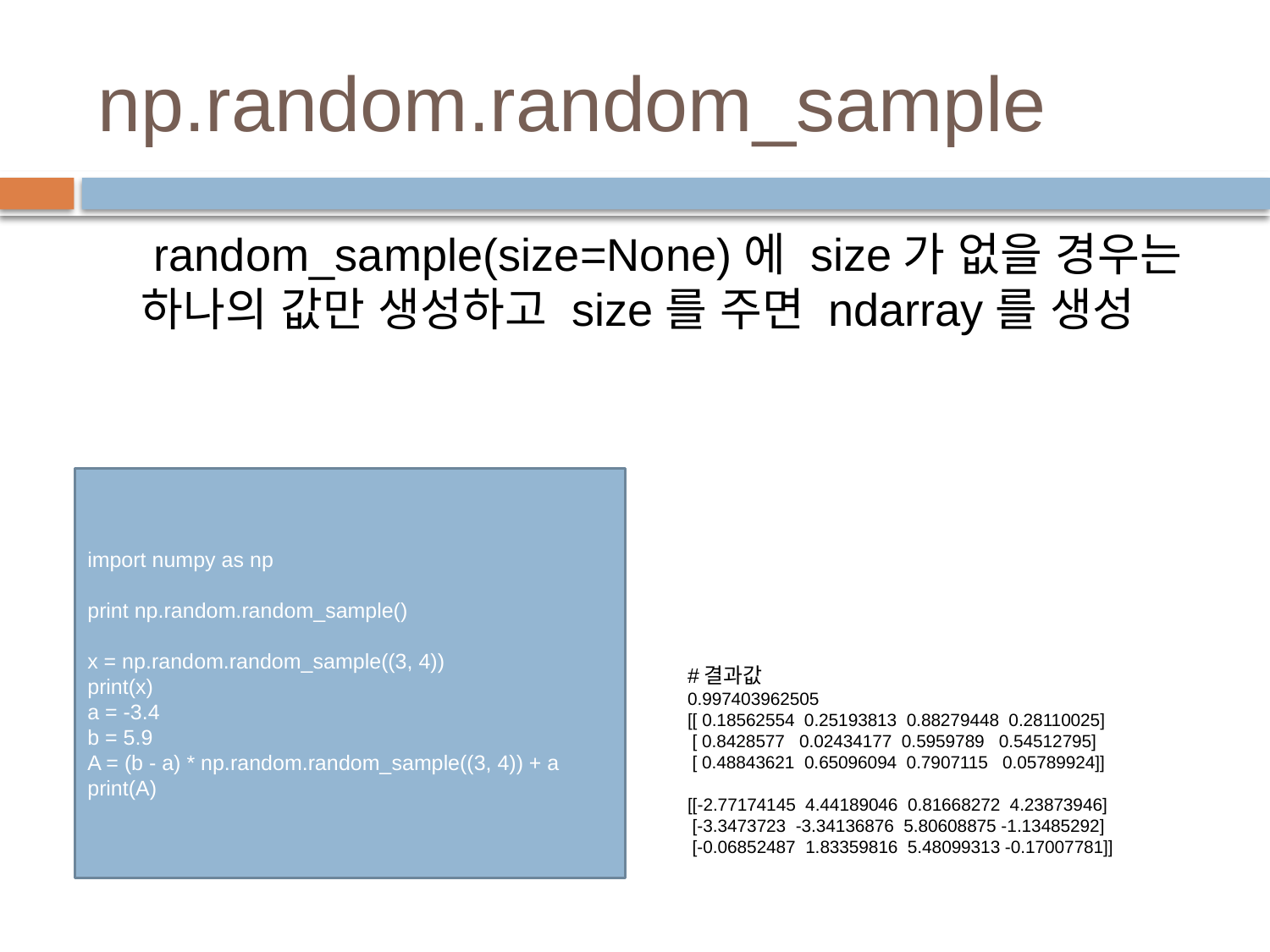

# np.random.random_sample
 random_sample(size=None)에 size가 없을 경우는 하나의 값만 생성하고 size를 주면 ndarray를 생성
import numpy as np

print np.random.random_sample()

x = np.random.random_sample((3, 4))
print(x)
a = -3.4
b = 5.9
A = (b - a) * np.random.random_sample((3, 4)) + a
print(A)
#결과값
0.997403962505
[[ 0.18562554  0.25193813  0.88279448  0.28110025]
 [ 0.8428577   0.02434177  0.5959789   0.54512795]
 [ 0.48843621  0.65096094  0.7907115   0.05789924]]

[[-2.77174145  4.44189046  0.81668272  4.23873946]
 [-3.3473723  -3.34136876  5.80608875 -1.13485292]
 [-0.06852487  1.83359816  5.48099313 -0.17007781]]